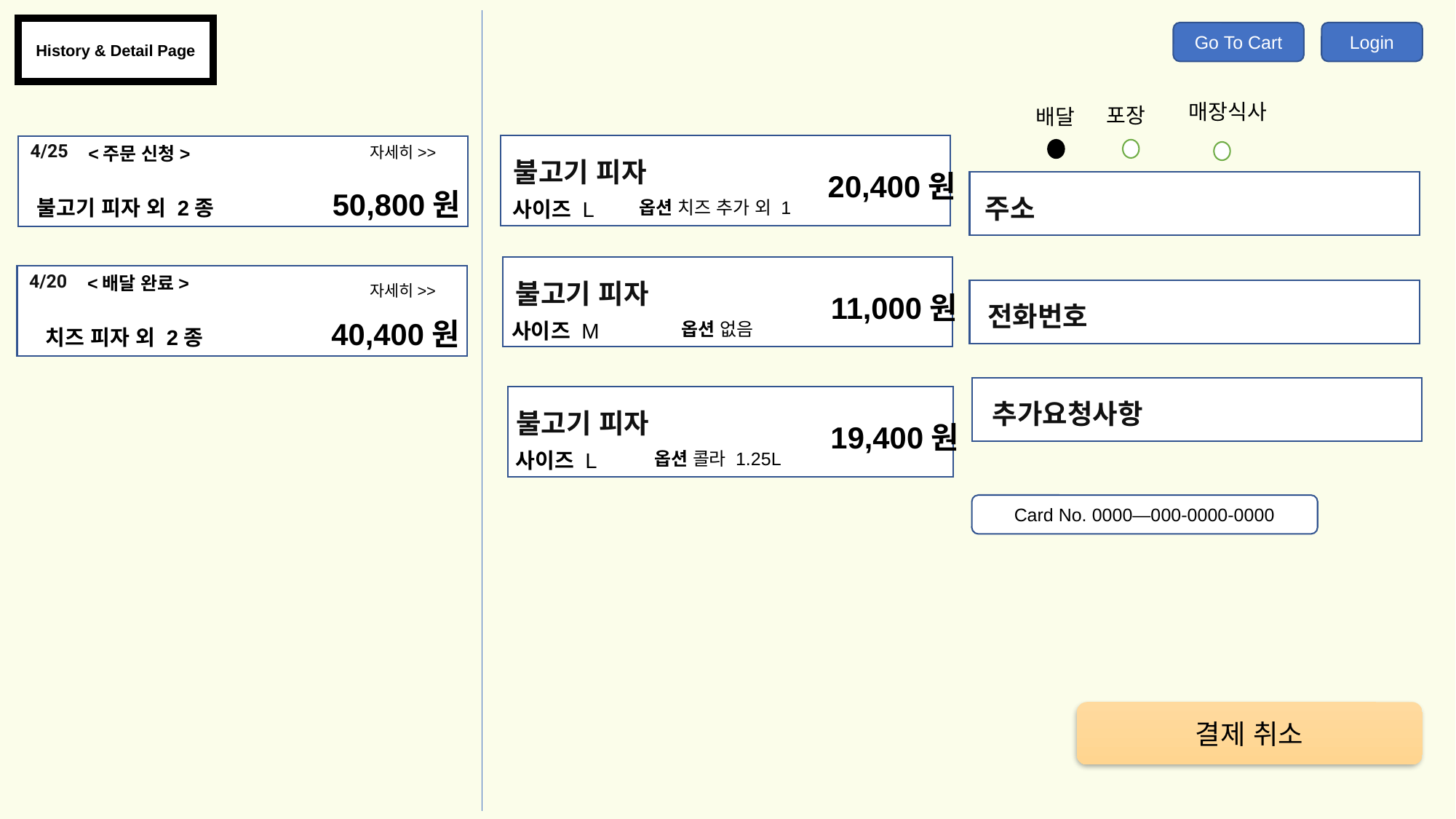

History & Detail Page
Go To Cart
Login
매장식사
포장
배달
4/25

<주문 신청>
50,800원
불고기 피자 외 2종

불고기 피자
20,400원
사이즈 L
옵션 치즈 추가 외 1
자세히>>

주소

불고기 피자
11,000원
사이즈 M
옵션 없음
4/20

<배달 완료>
40,400원
치즈 피자 외 2종
자세히>>

전화번호

추가요청사항

불고기 피자
19,400원
사이즈 L
옵션 콜라 1.25L
Card No. 0000—000-0000-0000
결제 취소